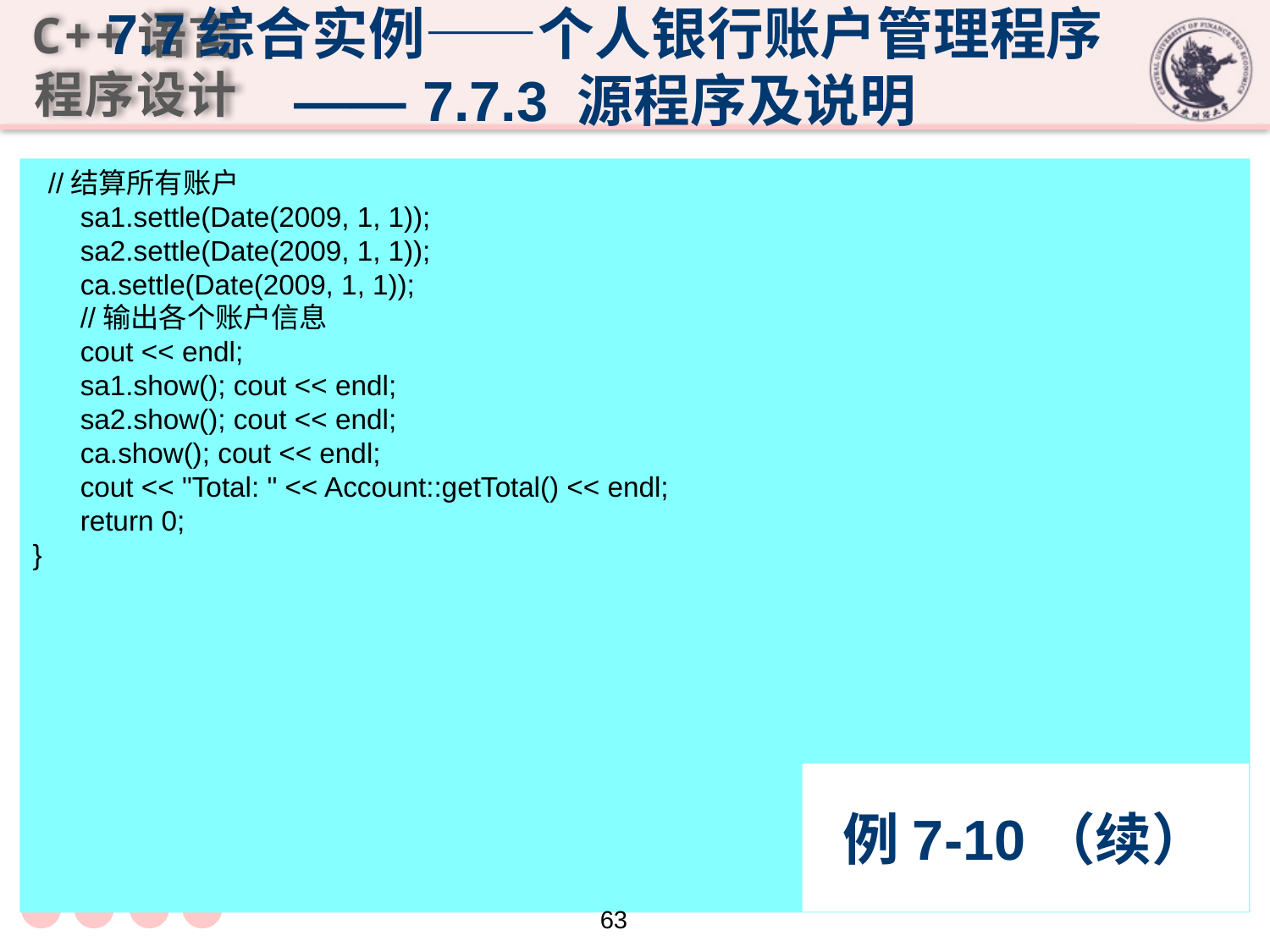

7.7综合实例——个人银行账户管理程序
—— 7.7.3 源程序及说明
  //结算所有账户
	sa1.settle(Date(2009, 1, 1));
	sa2.settle(Date(2009, 1, 1));
	ca.settle(Date(2009, 1, 1));
	//输出各个账户信息
	cout << endl;
	sa1.show(); cout << endl;
	sa2.show(); cout << endl;
	ca.show(); cout << endl;
	cout << "Total: " << Account::getTotal() << endl;
	return 0;
}

# 例7-10（续）
63